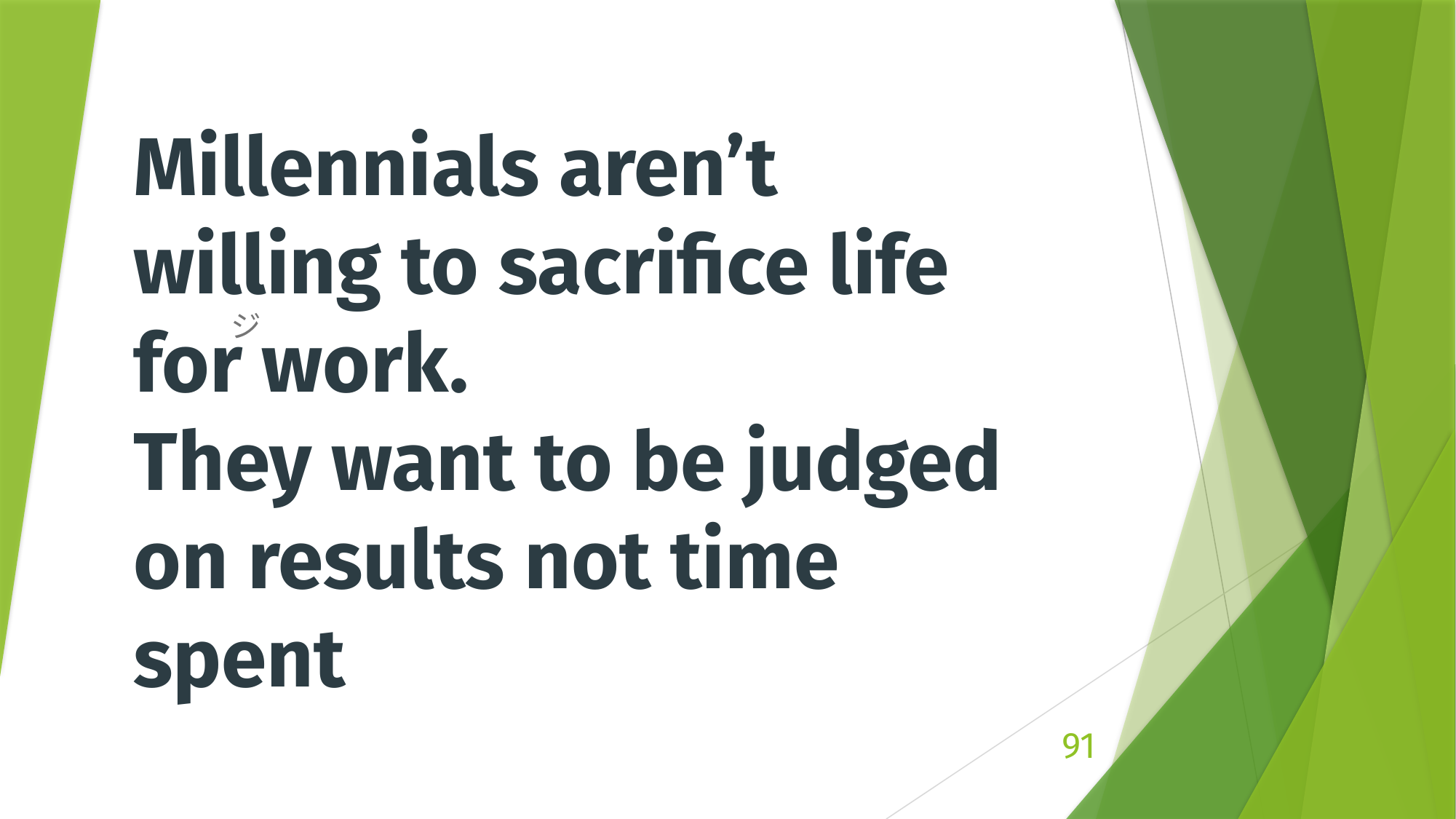

Millennials aren’t willing to sacrifice life for work.
They want to be judged on results not time spent

ジ

91